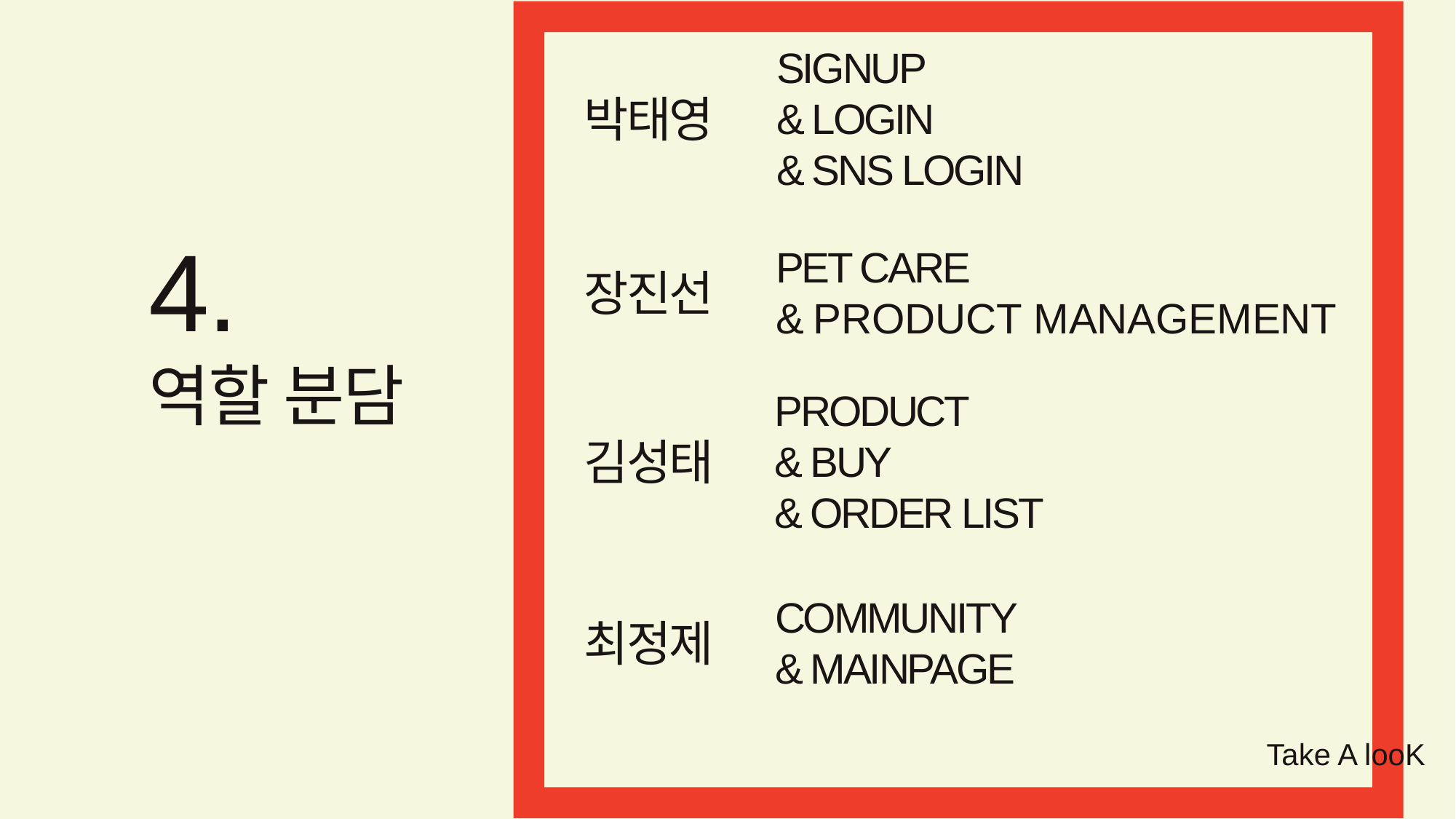

SIGNUP
& LOGIN
& SNS LOGIN
박태영
4.
역할 분담
PET CARE
& PRODUCT MANAGEMENT
장진선
PRODUCT
& BUY
& ORDER LIST
김성태
COMMUNITY
& MAINPAGE
최정제
Take A looK